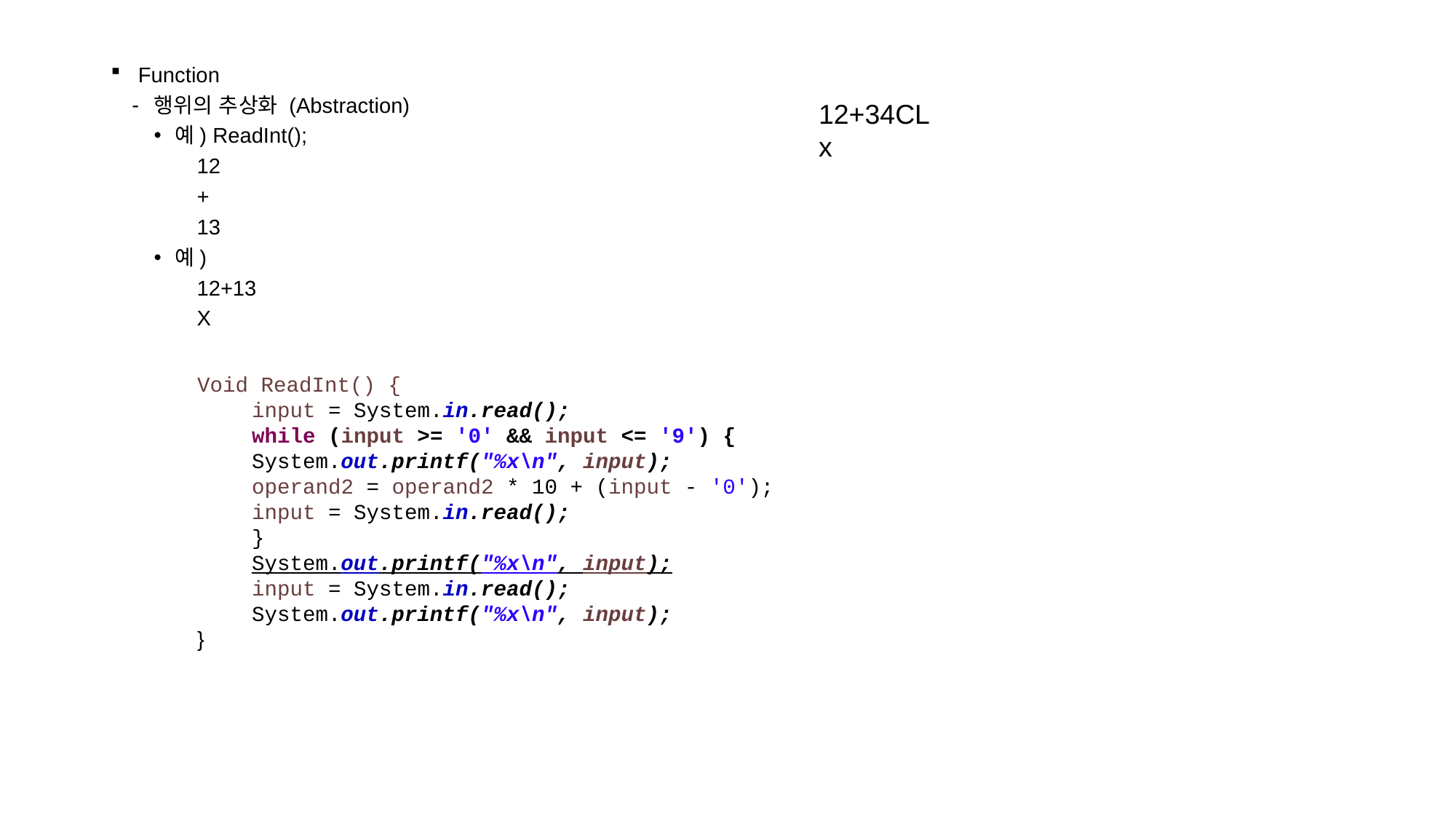

Function
행위의 추상화 (Abstraction)
예) ReadInt();
12
+
13
예)
12+13
X

12+34CL
x
Void ReadInt() {
input = System.in.read();
while (input >= '0' && input <= '9') {
System.out.printf("%x\n", input);
operand2 = operand2 * 10 + (input - '0');
input = System.in.read();
}
System.out.printf("%x\n", input);
input = System.in.read();
System.out.printf("%x\n", input);
}